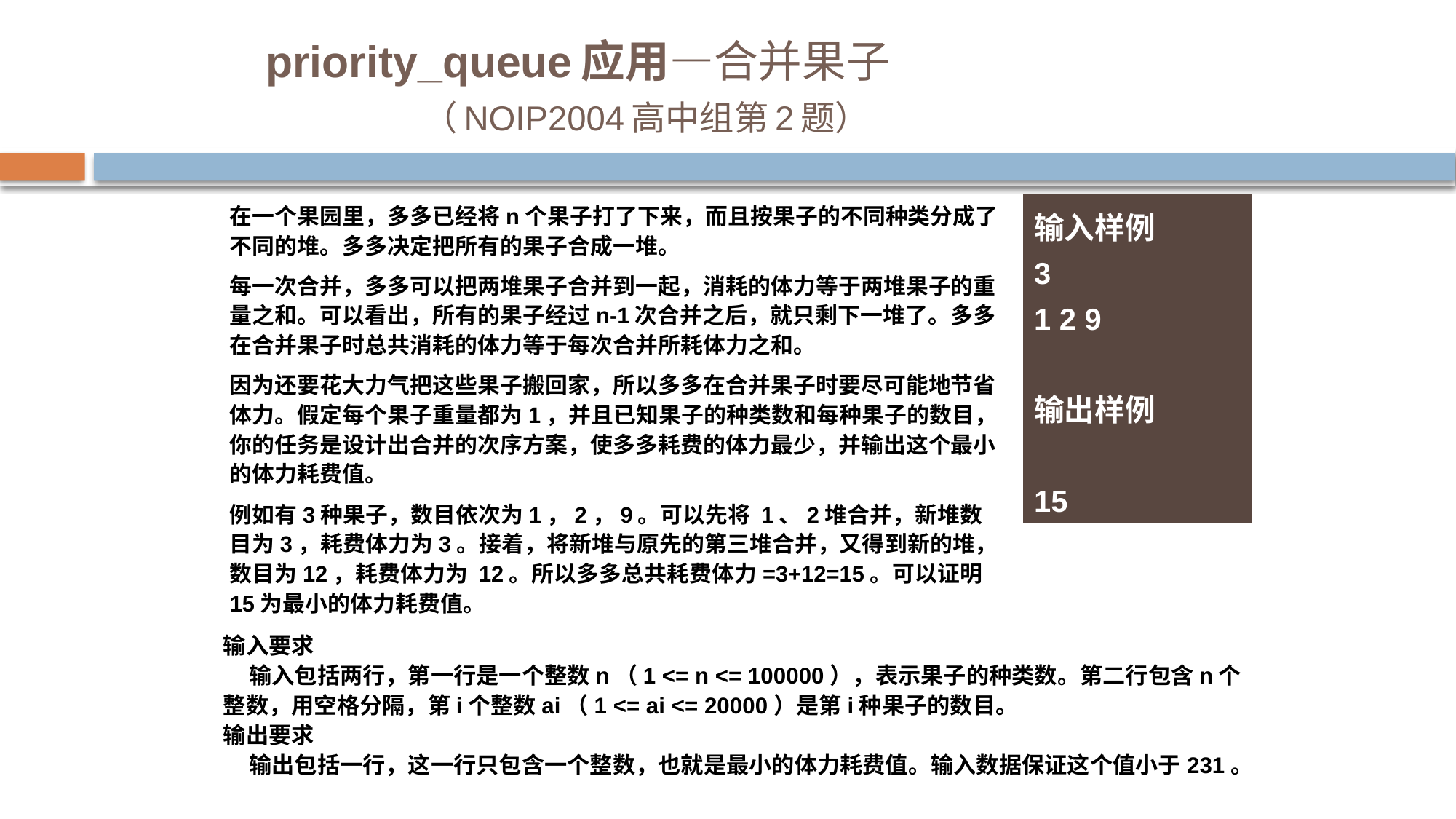

# priority_queue应用—合并果子 （NOIP2004高中组第2题）
在一个果园里，多多已经将n个果子打了下来，而且按果子的不同种类分成了不同的堆。多多决定把所有的果子合成一堆。
每一次合并，多多可以把两堆果子合并到一起，消耗的体力等于两堆果子的重量之和。可以看出，所有的果子经过n-1次合并之后，就只剩下一堆了。多多在合并果子时总共消耗的体力等于每次合并所耗体力之和。
因为还要花大力气把这些果子搬回家，所以多多在合并果子时要尽可能地节省体力。假定每个果子重量都为1，并且已知果子的种类数和每种果子的数目，你的任务是设计出合并的次序方案，使多多耗费的体力最少，并输出这个最小的体力耗费值。
例如有3种果子，数目依次为1，2，9。可以先将 1、2堆合并，新堆数目为3，耗费体力为3。接着，将新堆与原先的第三堆合并，又得到新的堆，数目为12，耗费体力为 12。所以多多总共耗费体力=3+12=15。可以证明15为最小的体力耗费值。

输入样例
3
1 2 9

输出样例

15
输入要求
    输入包括两行，第一行是一个整数n（1 <= n <= 100000），表示果子的种类数。第二行包含n个整数，用空格分隔，第i个整数ai（1 <= ai <= 20000）是第i种果子的数目。
输出要求
    输出包括一行，这一行只包含一个整数，也就是最小的体力耗费值。输入数据保证这个值小于231。